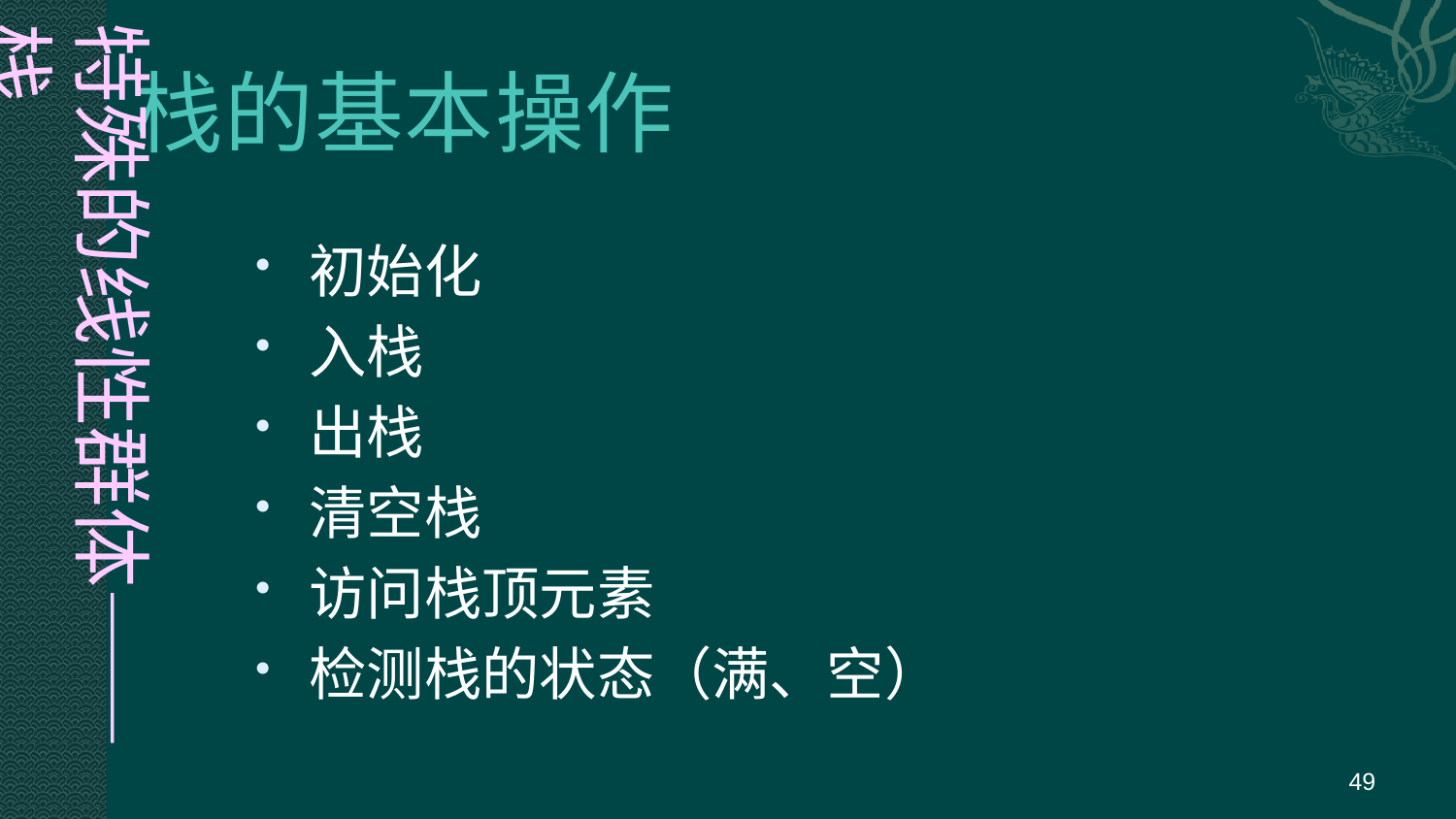

特殊的线性群体——栈
# 栈的基本操作
初始化
入栈
出栈
清空栈
访问栈顶元素
检测栈的状态（满、空）
49